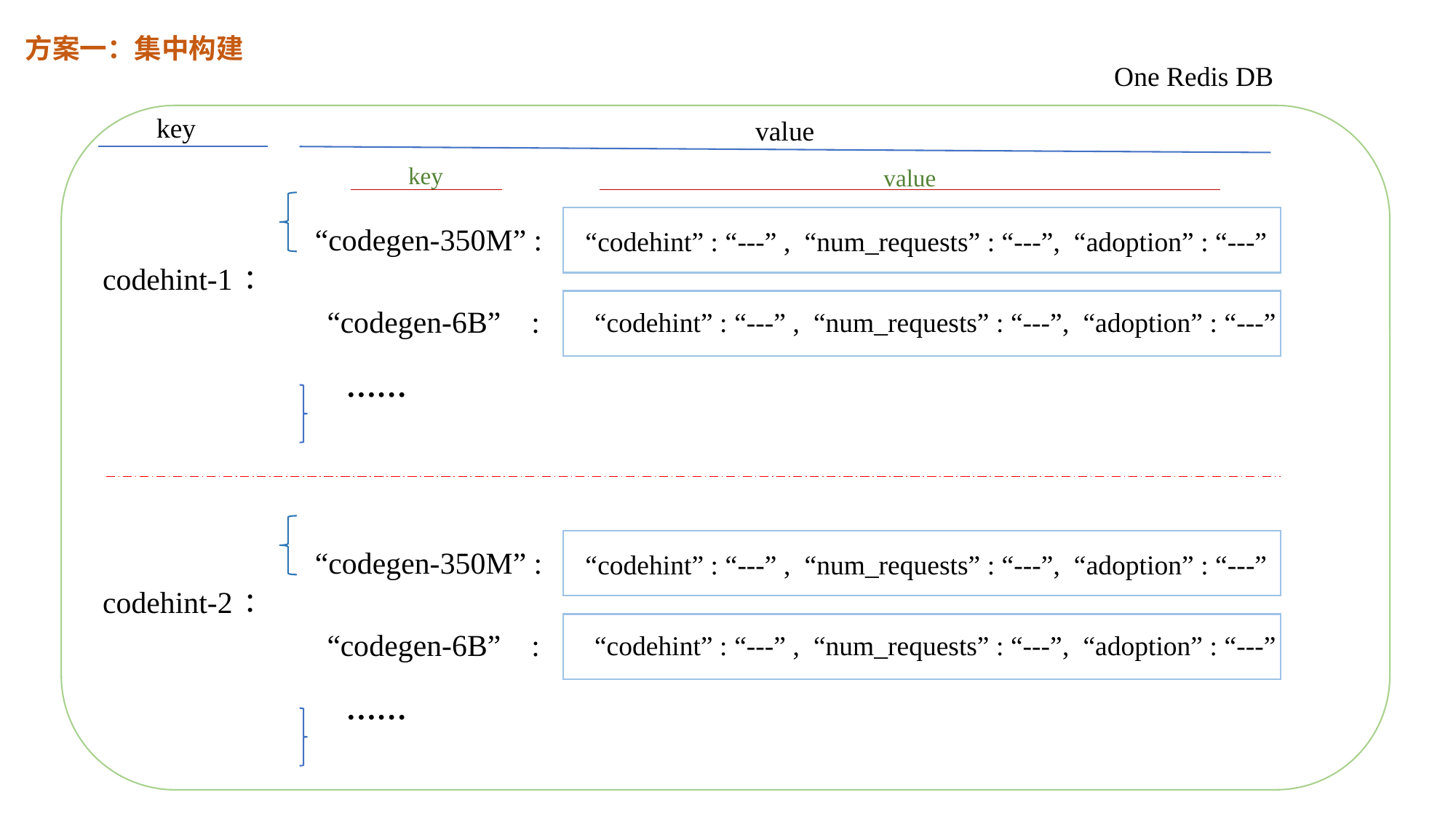

方案一：集中构建
One Redis DB

key
value
key
value

“codegen-350M” :
“codehint” : “---” ,  “num_requests” : “---”,  “adoption” : “---”
:
codehint-1

“codegen-6B”    :
“codehint” : “---” ,  “num_requests” : “---”,  “adoption” : “---”
……

“codegen-350M” :
“codehint” : “---” ,  “num_requests” : “---”,  “adoption” : “---”
:
codehint-2

“codegen-6B”    :
“codehint” : “---” ,  “num_requests” : “---”,  “adoption” : “---”
……